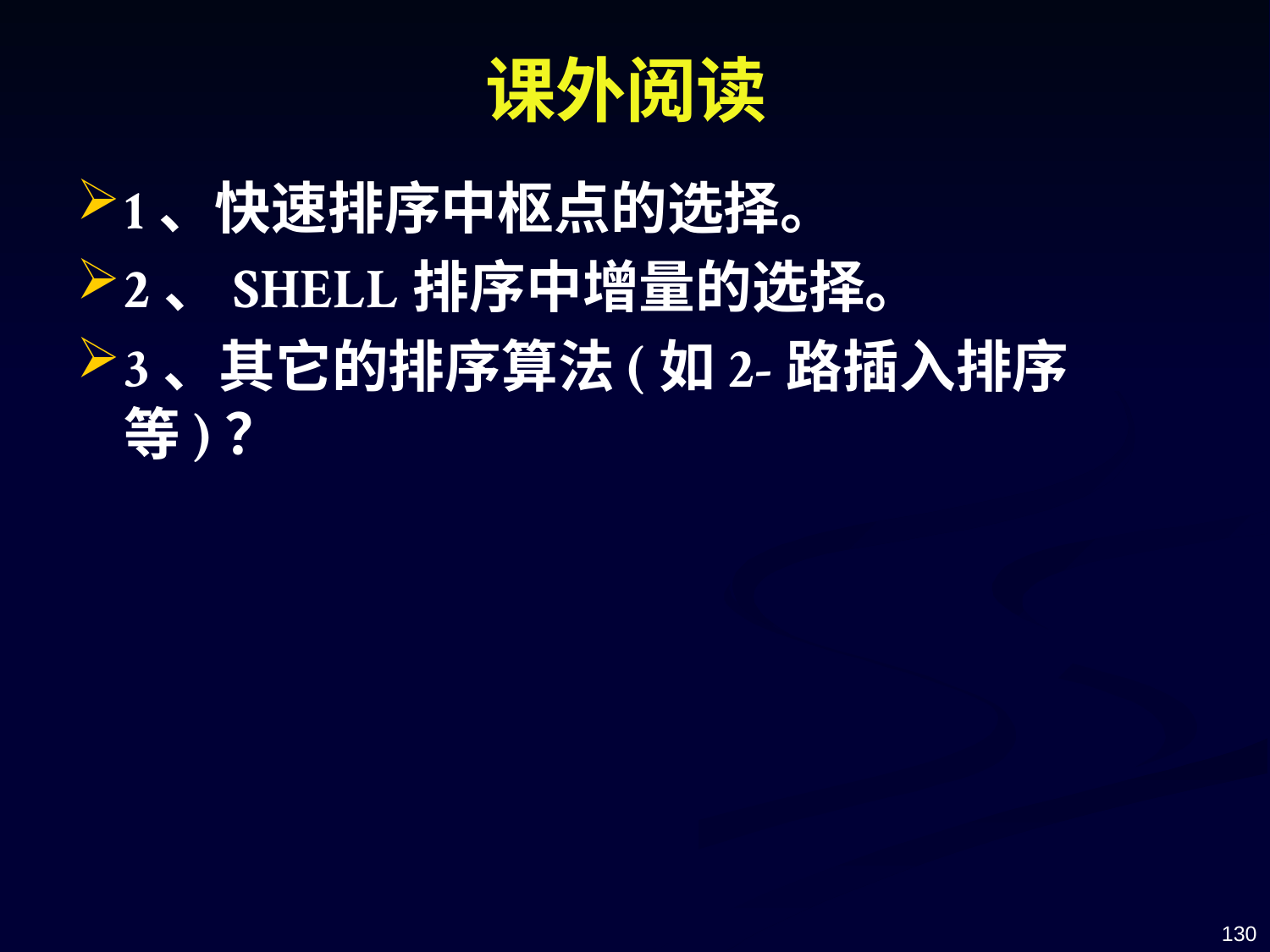

# 课外阅读
1、快速排序中枢点的选择。
2、SHELL排序中增量的选择。
3、其它的排序算法(如2-路插入排序等)？
130